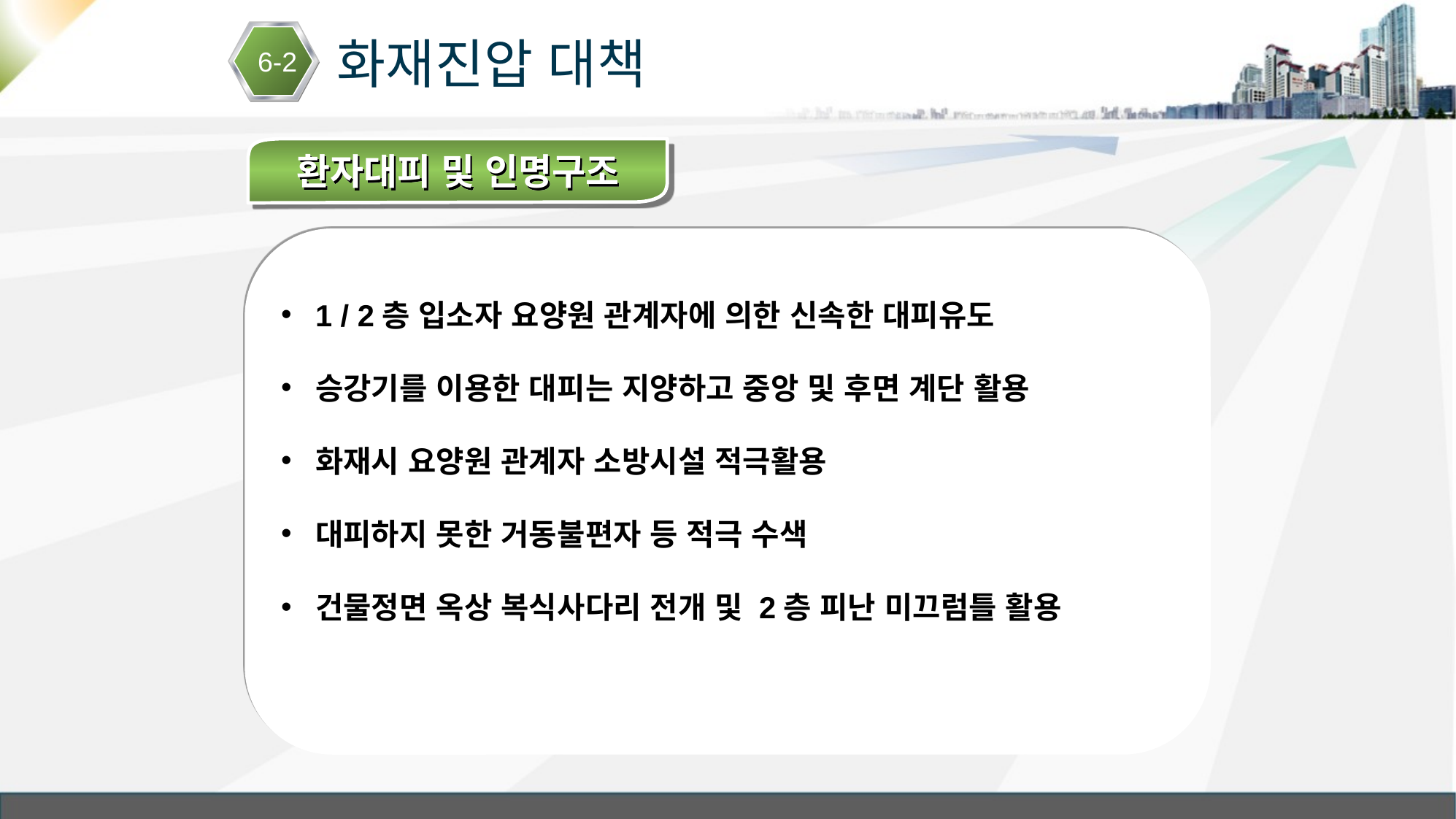

6-2
    화재진압 대책

환자대피 및 인명구조
1 / 2층 입소자 요양원 관계자에 의한 신속한 대피유도
승강기를 이용한 대피는 지양하고 중앙 및 후면 계단 활용
화재시 요양원 관계자 소방시설 적극활용
대피하지 못한 거동불편자 등 적극 수색
건물정면 옥상 복식사다리 전개 및 2층 피난 미끄럼틀 활용